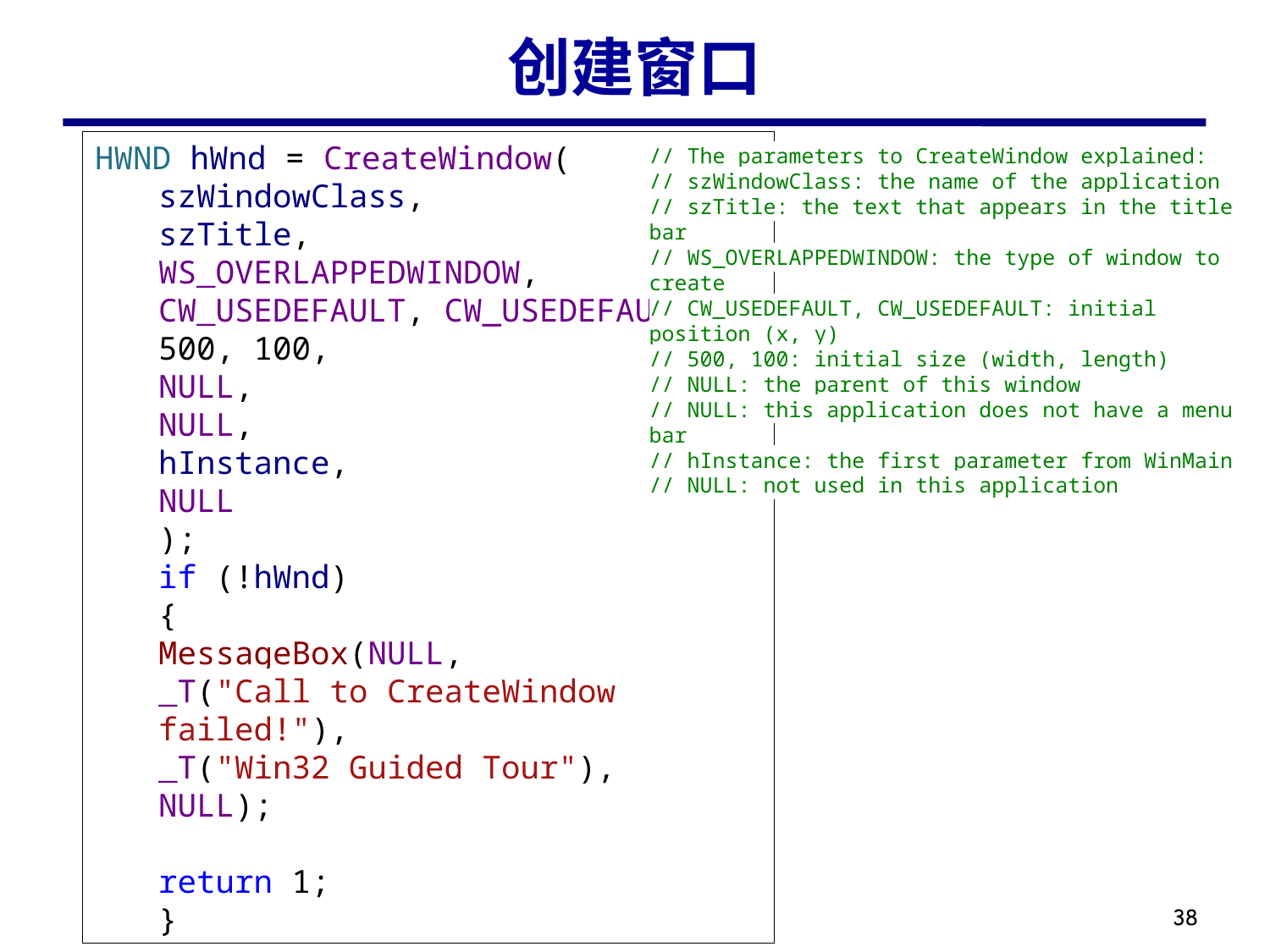

# 创建窗口
HWND hWnd = CreateWindow(
szWindowClass,
szTitle,
WS_OVERLAPPEDWINDOW,
CW_USEDEFAULT, CW_USEDEFAULT,
500, 100,
NULL,
NULL,
hInstance,
NULL
);
if (!hWnd)
{
MessageBox(NULL,
_T("Call to CreateWindow failed!"),
_T("Win32 Guided Tour"),
NULL);

return 1;
}
// The parameters to CreateWindow explained:
// szWindowClass: the name of the application
// szTitle: the text that appears in the title bar
// WS_OVERLAPPEDWINDOW: the type of window to create
// CW_USEDEFAULT, CW_USEDEFAULT: initial position (x, y)
// 500, 100: initial size (width, length)
// NULL: the parent of this window
// NULL: this application does not have a menu bar
// hInstance: the first parameter from WinMain
// NULL: not used in this application